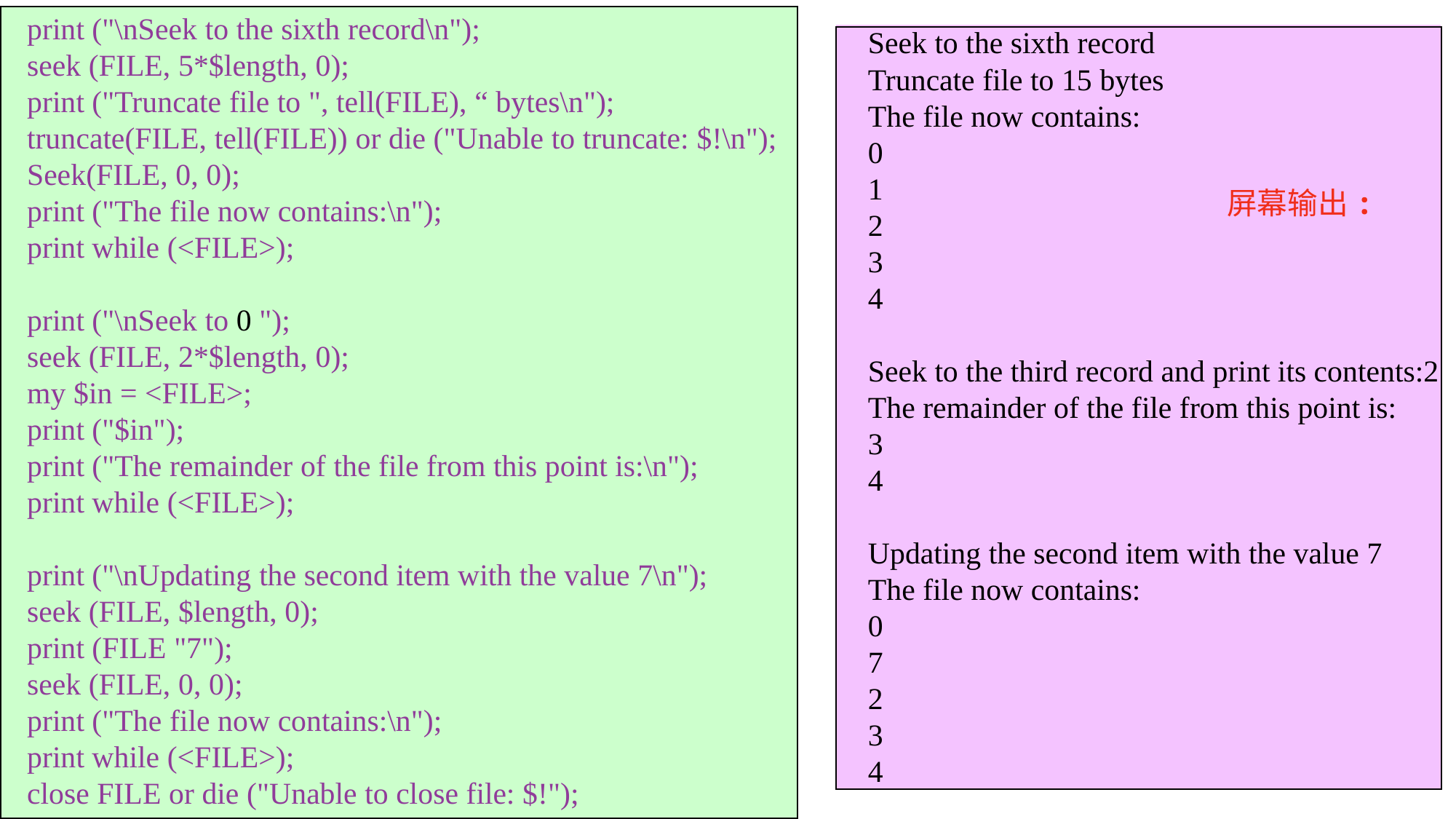

print ("\nSeek to the sixth record\n");
seek (FILE, 5*$length, 0);
print ("Truncate file to ", tell(FILE), “ bytes\n");
truncate(FILE, tell(FILE)) or die ("Unable to truncate: $!\n");
Seek(FILE, 0, 0);
print ("The file now contains:\n");
print while (<FILE>);

print ("\nSeek to 0 ");
seek (FILE, 2*$length, 0);
my $in = <FILE>;
print ("$in");
print ("The remainder of the file from this point is:\n");
print while (<FILE>);

print ("\nUpdating the second item with the value 7\n");
seek (FILE, $length, 0);
print (FILE "7");
seek (FILE, 0, 0);
print ("The file now contains:\n");
print while (<FILE>);
close FILE or die ("Unable to close file: $!");
Seek to the sixth record
Truncate file to 15 bytes
The file now contains:
0
1
2
3
4

Seek to the third record and print its contents:2
The remainder of the file from this point is:
3
4

Updating the second item with the value 7
The file now contains:
0
7
2
3
4

屏幕输出: